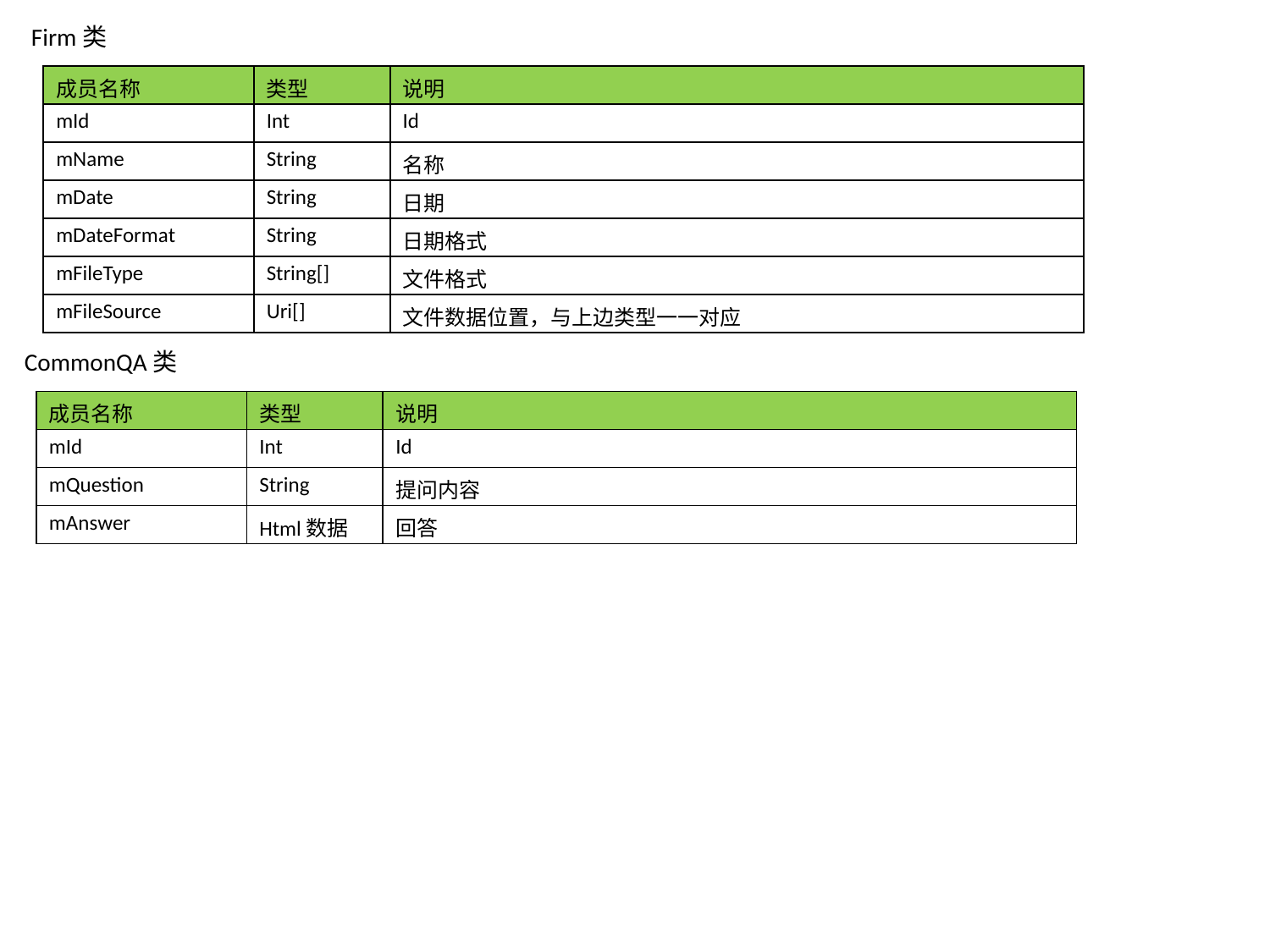

Firm类
| 成员名称 | 类型 | 说明 |
| --- | --- | --- |
| mId | Int | Id |
| mName | String | 名称 |
| mDate | String | 日期 |
| mDateFormat | String | 日期格式 |
| mFileType | String[] | 文件格式 |
| mFileSource | Uri[] | 文件数据位置，与上边类型一一对应 |
CommonQA类

| 成员名称 | 类型 | 说明 |
| --- | --- | --- |
| mId | Int | Id |
| mQuestion | String | 提问内容 |
| mAnswer | Html数据 | 回答 |